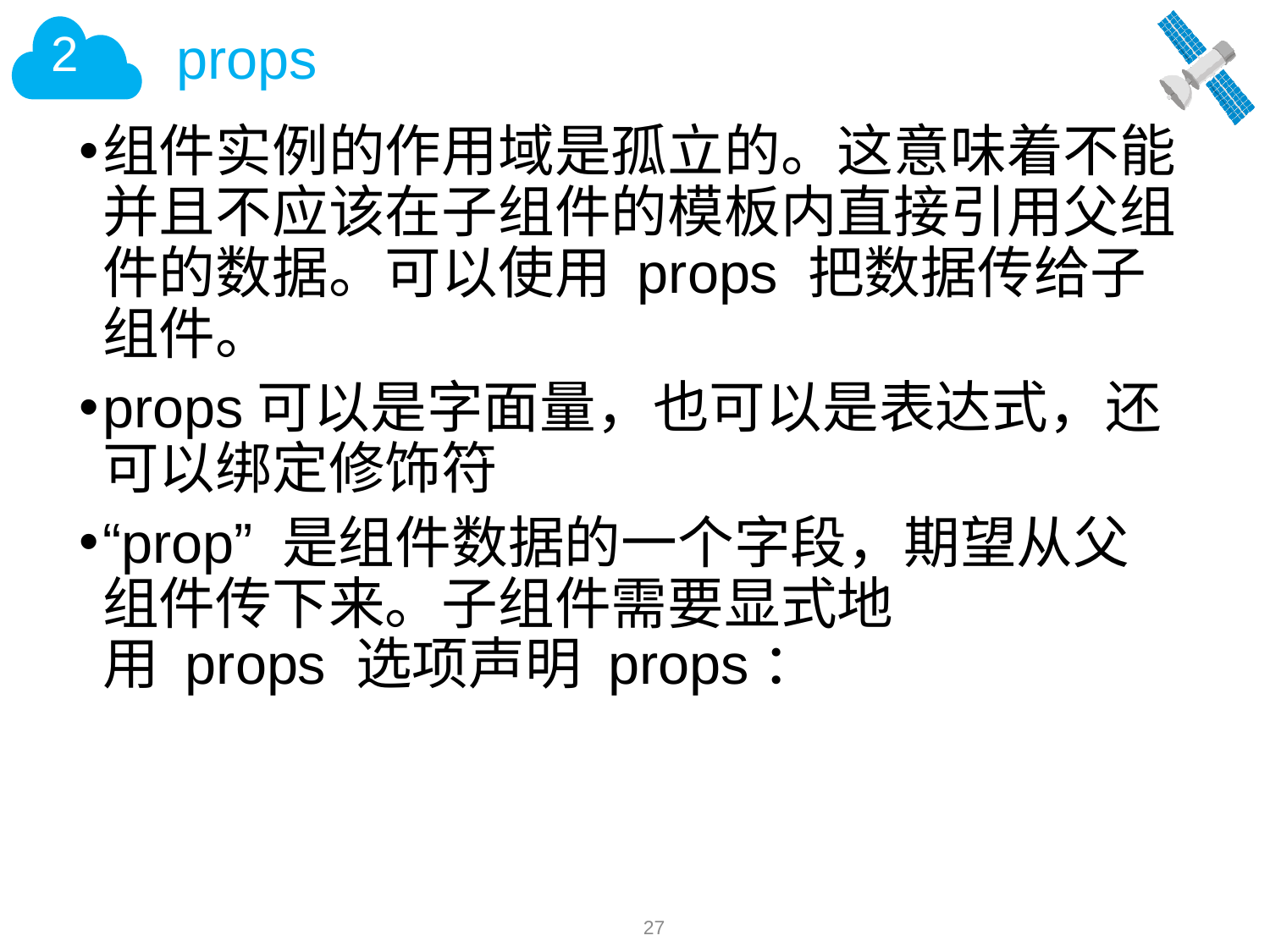

# props
组件实例的作用域是孤立的。这意味着不能并且不应该在子组件的模板内直接引用父组件的数据。可以使用 props 把数据传给子组件。
props可以是字面量，也可以是表达式，还可以绑定修饰符
“prop” 是组件数据的一个字段，期望从父组件传下来。子组件需要显式地用 props 选项声明 props：
27